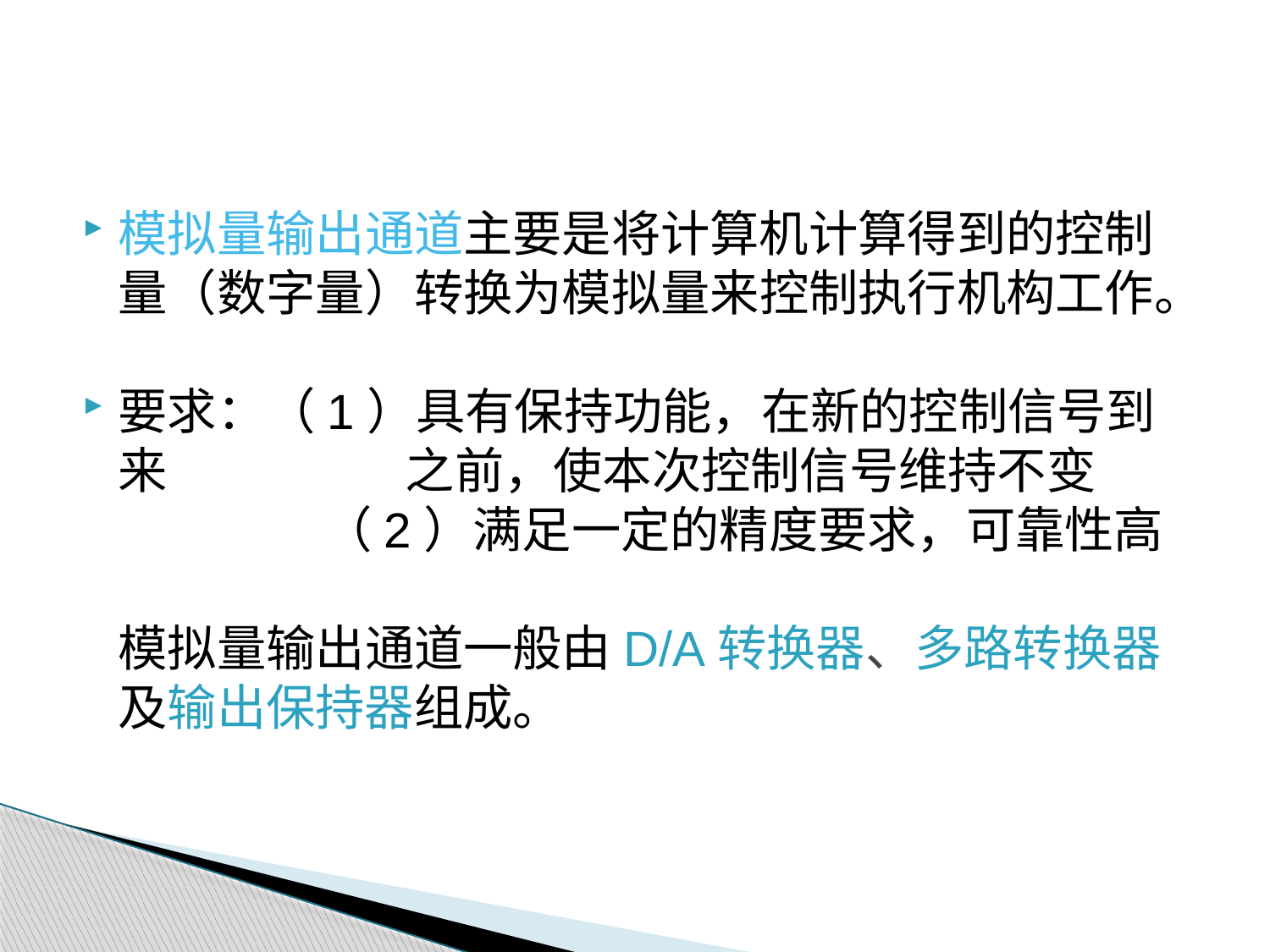

模拟量输出通道主要是将计算机计算得到的控制量（数字量）转换为模拟量来控制执行机构工作。

要求：（1）具有保持功能，在新的控制信号到来		   之前，使本次控制信号维持不变
		      （2）满足一定的精度要求，可靠性高

	模拟量输出通道一般由D/A转换器、多路转换器及输出保持器组成。